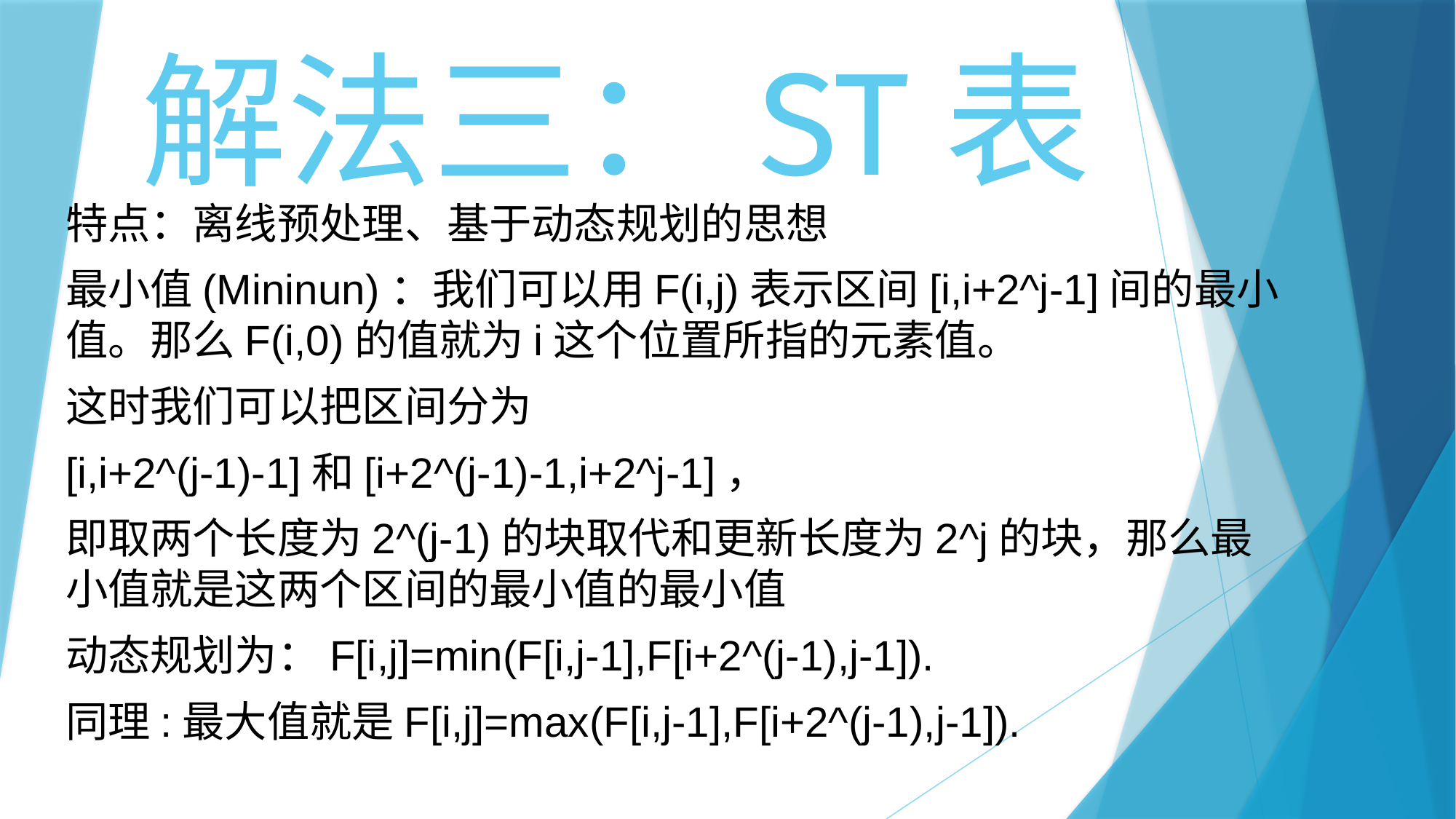

# 解法三：ST表
特点：离线预处理、基于动态规划的思想
最小值(Mininun)：我们可以用F(i,j)表示区间[i,i+2^j-1]间的最小值。那么F(i,0)的值就为i这个位置所指的元素值。
这时我们可以把区间分为
[i,i+2^(j-1)-1]和[i+2^(j-1)-1,i+2^j-1]，
即取两个长度为2^(j-1)的块取代和更新长度为2^j的块，那么最小值就是这两个区间的最小值的最小值
动态规划为：F[i,j]=min(F[i,j-1],F[i+2^(j-1),j-1]).
同理:最大值就是F[i,j]=max(F[i,j-1],F[i+2^(j-1),j-1]).